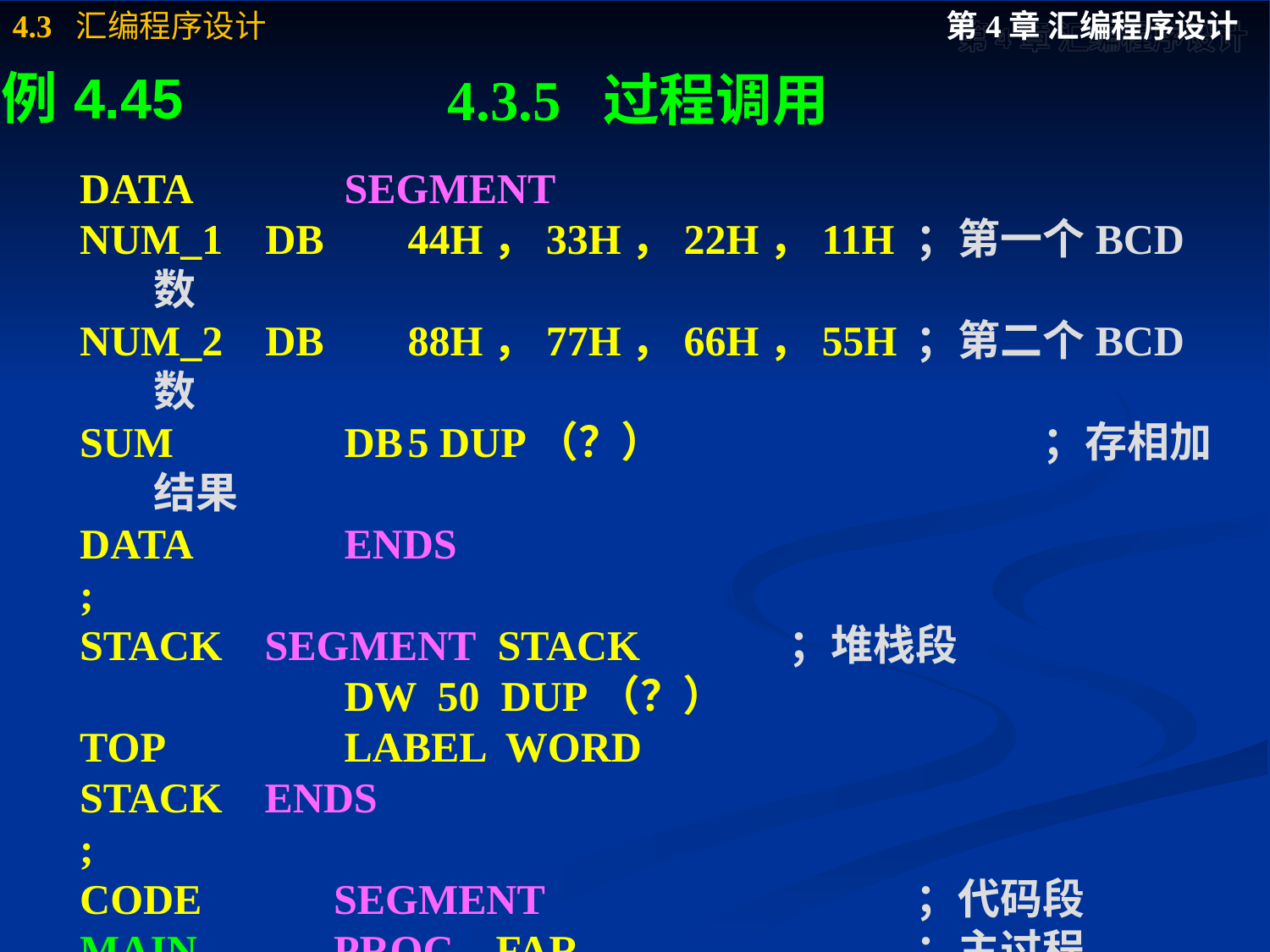

# 4.3.5  过程调用
例4.45
DATA	      SEGMENT
NUM_1    DB	44H，33H，22H，11H	；第一个BCD数
NUM_2    DB	88H，77H，66H，55H	；第二个BCD数
SUM	      DB	5 DUP（？）			；存相加结果
DATA	      ENDS
;
STACK    SEGMENT  STACK		；堆栈段
		      DW  50  DUP（？）
TOP	      LABEL  WORD
STACK    ENDS
;
CODE	     SEGMENT			；代码段
MAIN	     PROC    FAR			；主过程
                 ASSUME  CS:  CODE, DS：DATA,  SS：STACK